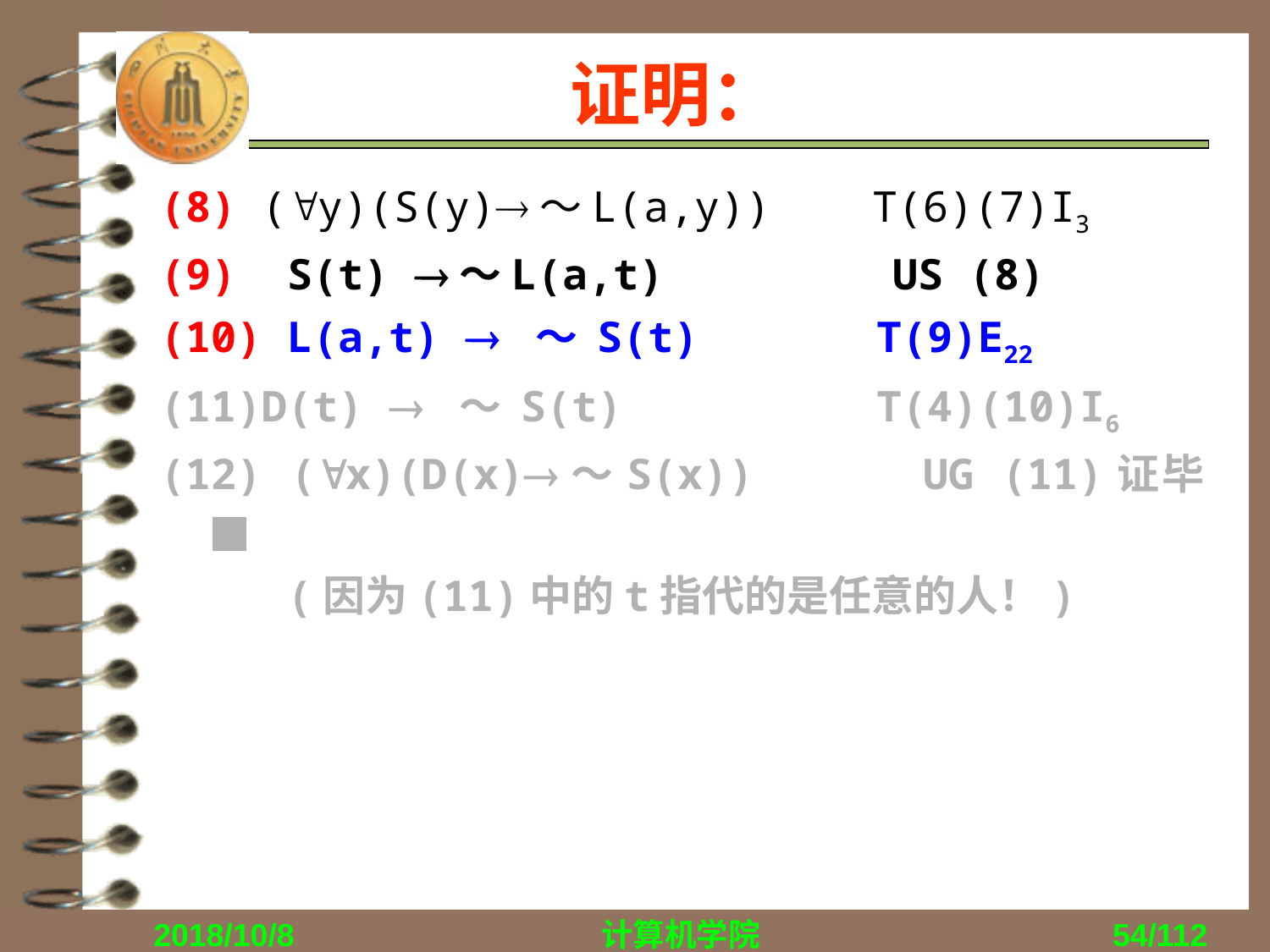

# 证明：
(8) (∀y)(S(y)→～L(a,y))    T(6)(7)I3
(9)  S(t) →～L(a,t)         US (8)
(10) L(a,t) → ～ S(t)       T(9)E22
(11)D(t) → ～ S(t)          T(4)(10)I6
(12) (∀x)(D(x)→～S(x))      UG (11)证毕■
     (因为(11)中的t指代的是任意的人！)

2018/10/8
计算机学院
54/112